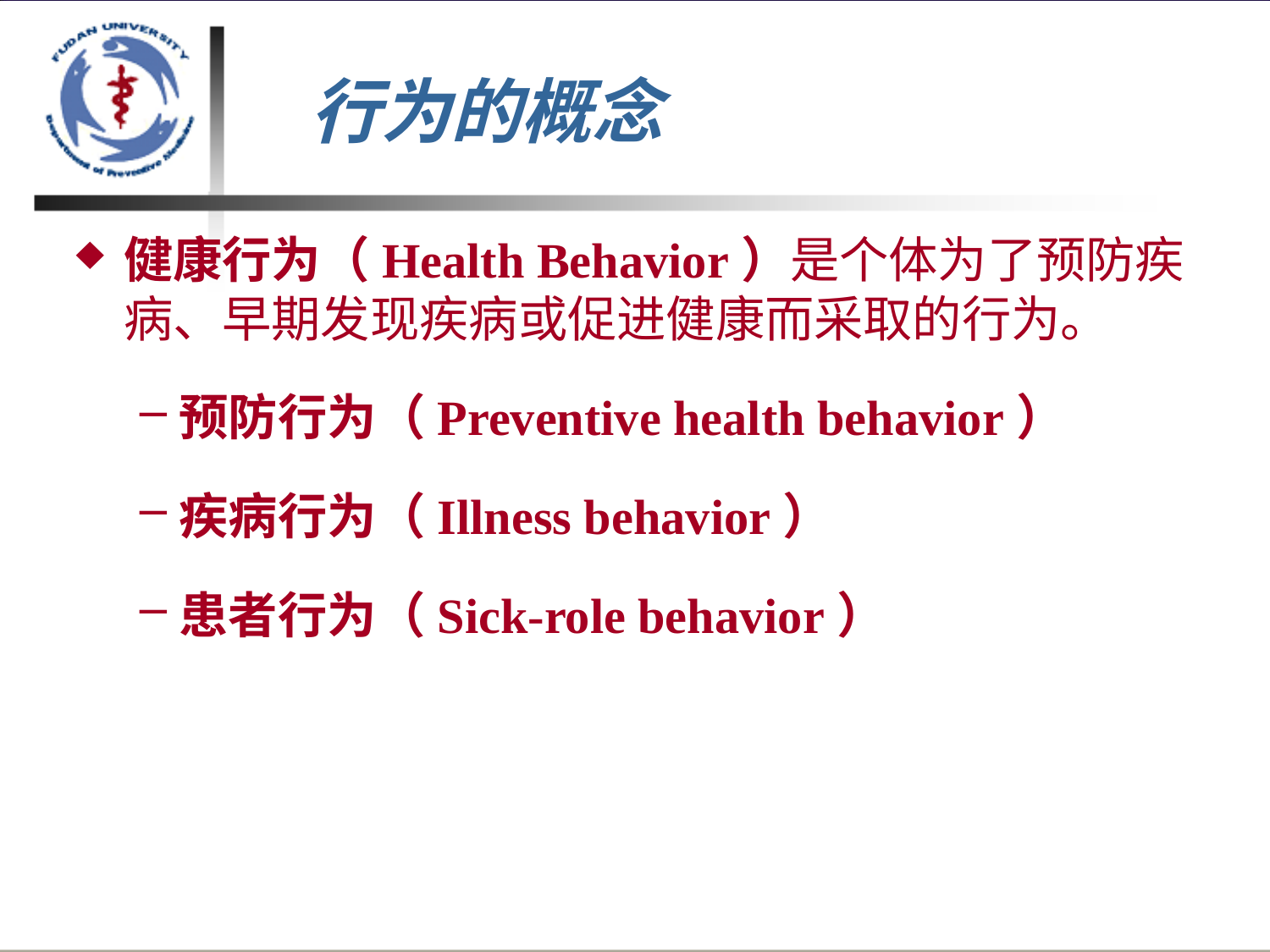

# 行为的概念
健康行为（Health Behavior）是个体为了预防疾病、早期发现疾病或促进健康而采取的行为。
预防行为（Preventive health behavior）
疾病行为（Illness behavior）
患者行为（Sick-role behavior）